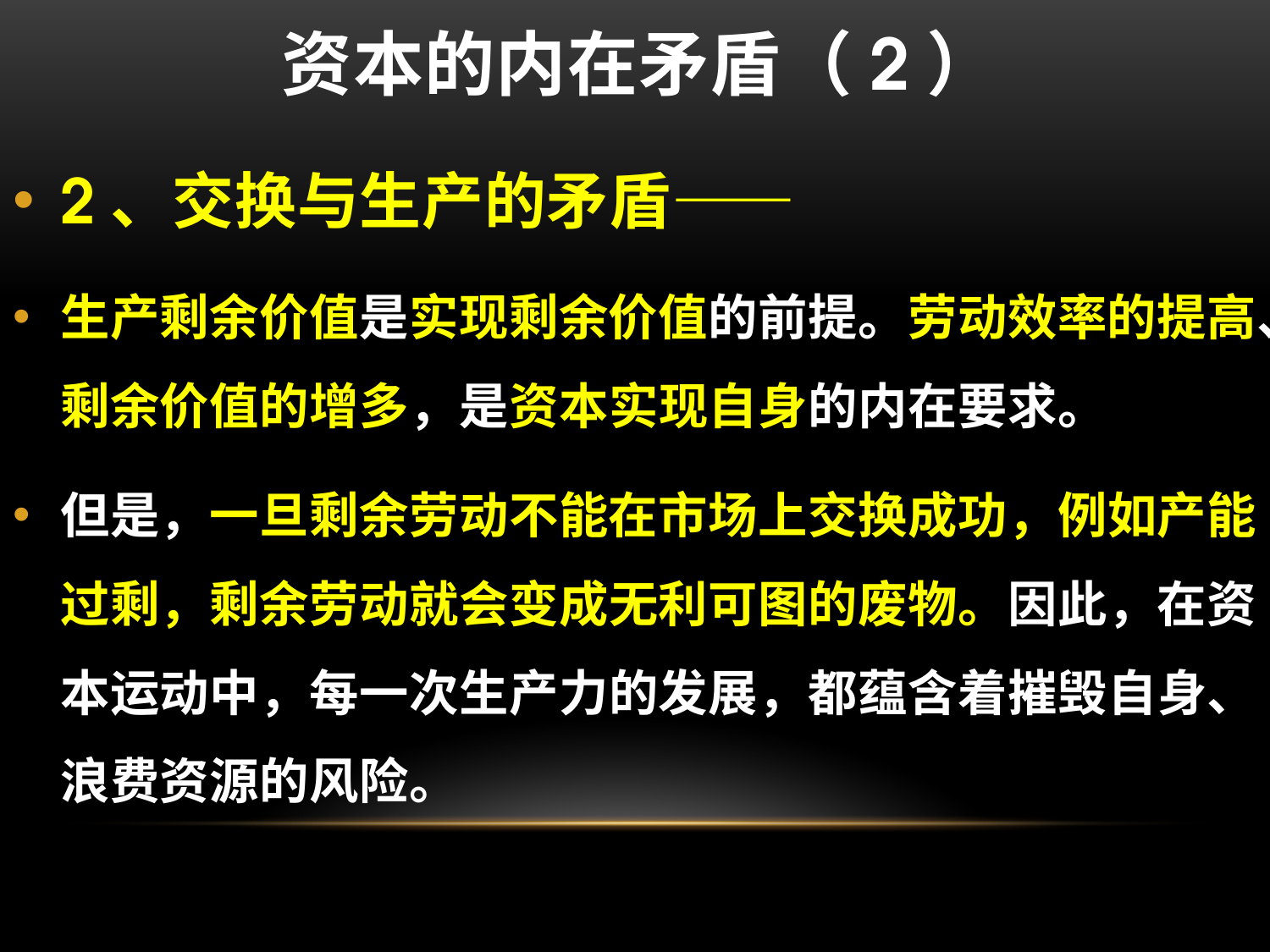

# 资本的内在矛盾（2）
2、交换与生产的矛盾——
生产剩余价值是实现剩余价值的前提。劳动效率的提高、剩余价值的增多，是资本实现自身的内在要求。
但是，一旦剩余劳动不能在市场上交换成功，例如产能过剩，剩余劳动就会变成无利可图的废物。因此，在资本运动中，每一次生产力的发展，都蕴含着摧毁自身、浪费资源的风险。